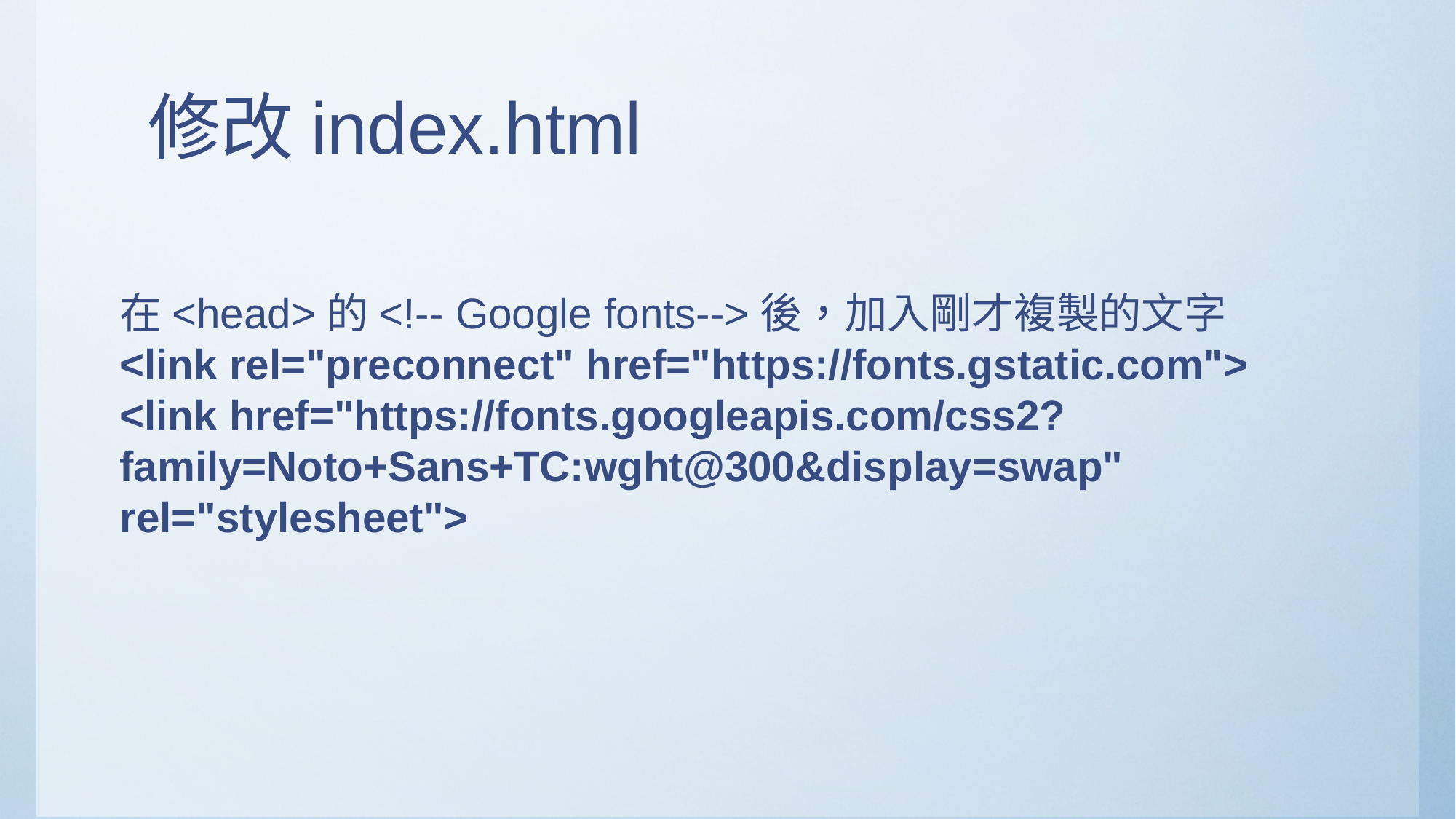

# 修改index.html
在<head>的<!-- Google fonts-->後，加入剛才複製的文字
<link rel="preconnect" href="https://fonts.gstatic.com">
<link href="https://fonts.googleapis.com/css2?family=Noto+Sans+TC:wght@300&display=swap" rel="stylesheet">